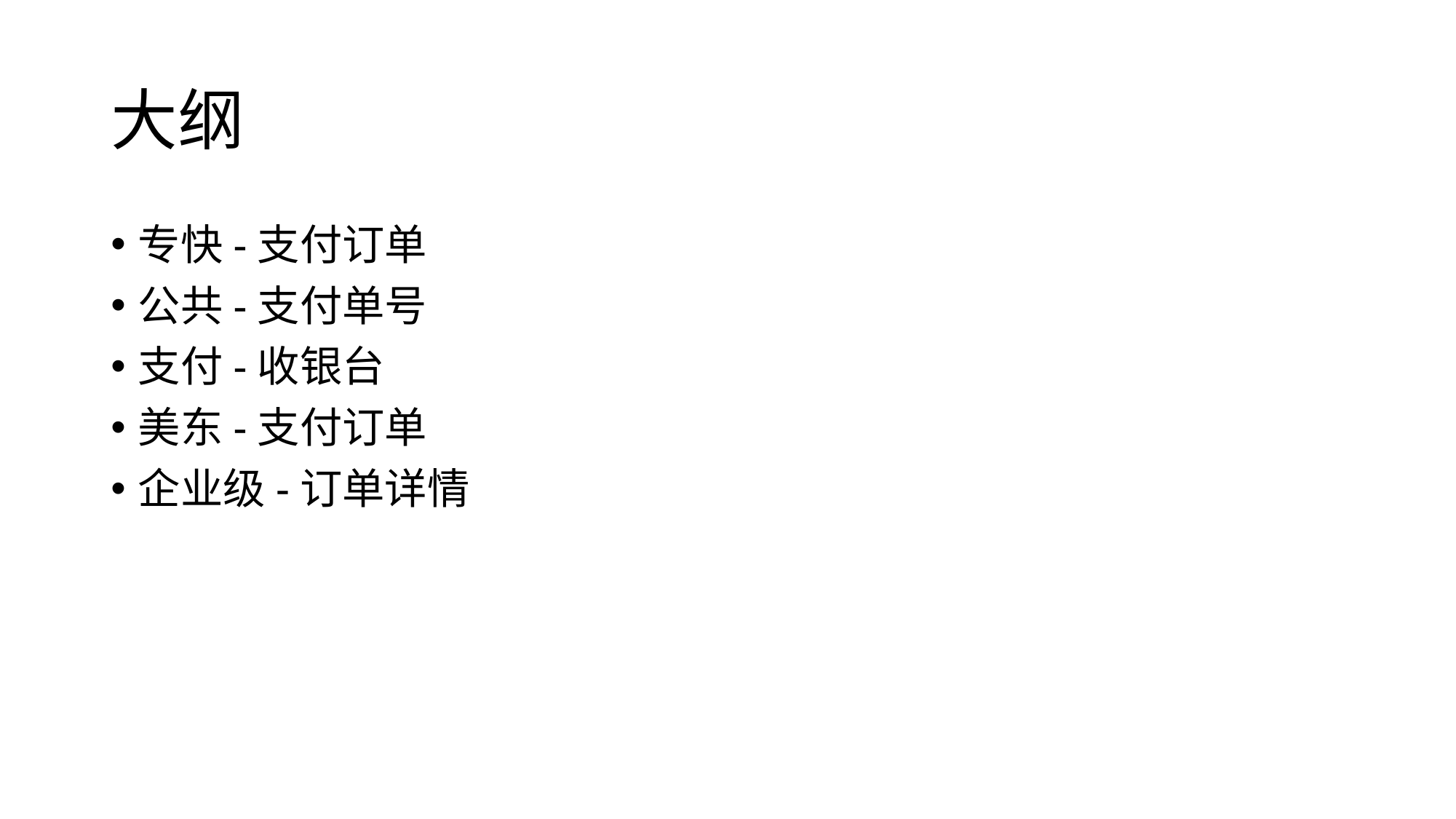

# 大纲
专快-支付订单
公共-支付单号
支付-收银台
美东-支付订单
企业级-订单详情